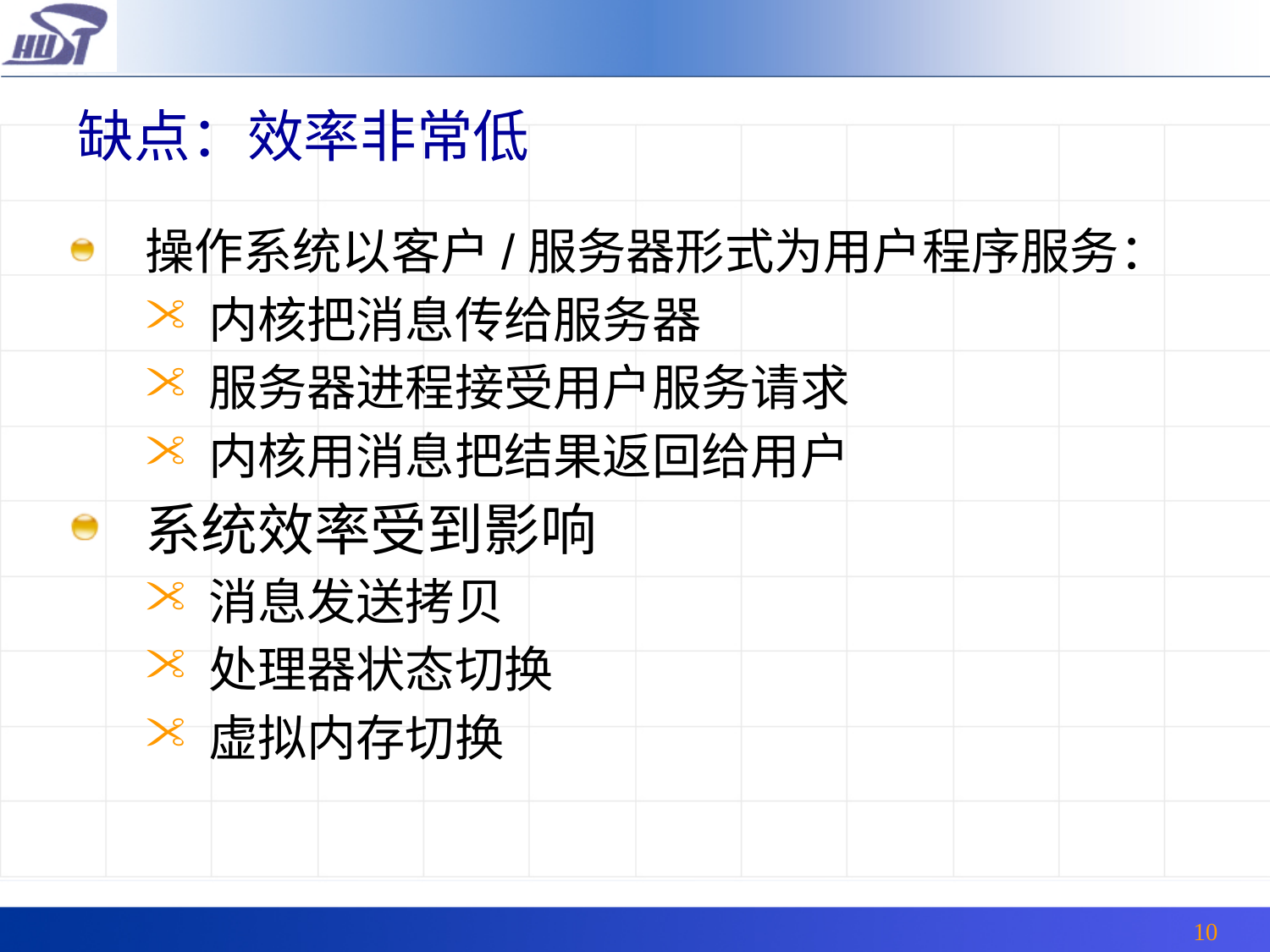

# 缺点：效率非常低
操作系统以客户/服务器形式为用户程序服务：
内核把消息传给服务器
服务器进程接受用户服务请求
内核用消息把结果返回给用户
系统效率受到影响
消息发送拷贝
处理器状态切换
虚拟内存切换
10